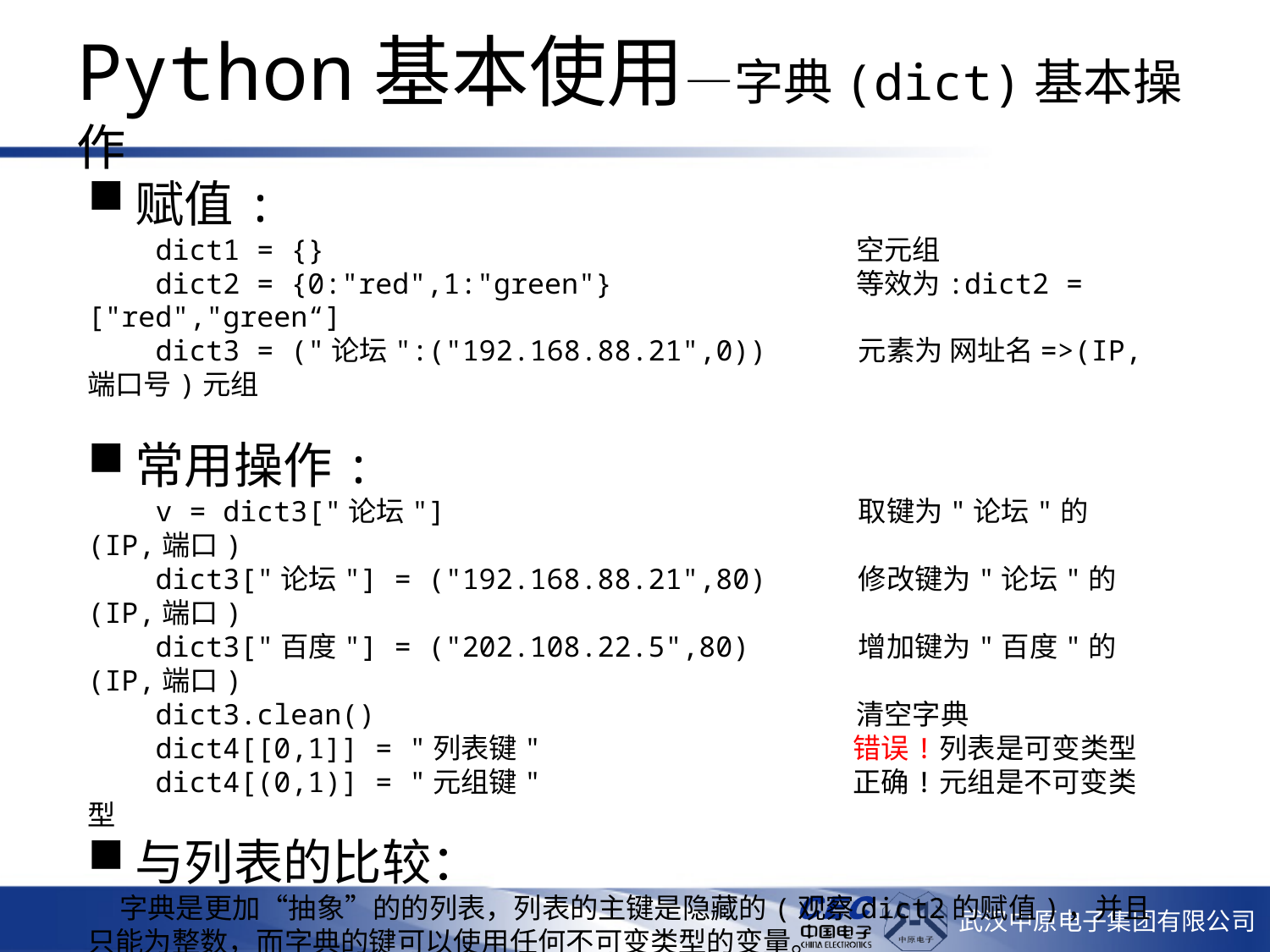

# Python基本使用—字典(dict)基本操作
赋值:
    dict1 = {}                               空元组
    dict2 = {0:"red",1:"green"}              等效为:dict2 = ["red","green“]
    dict3 = ("论坛":("192.168.88.21",0))     元素为 网址名=>(IP,端口号)元组

常用操作:
    v = dict3["论坛"]                        取键为"论坛"的(IP,端口)
    dict3["论坛"] = ("192.168.88.21",80)     修改键为"论坛"的(IP,端口)
    dict3["百度"] = ("202.108.22.5",80)      增加键为"百度"的(IP,端口)
    dict3.clean()                            清空字典
    dict4[[0,1]] = "列表键"                  错误!列表是可变类型
    dict4[(0,1)] = "元组键"                  正确!元组是不可变类型
与列表的比较：
    字典是更加“抽象”的的列表，列表的主键是隐藏的(观察dict2的赋值)，并且只能为整数，而字典的键可以使用任何不可变类型的变量。
源码：e6.py